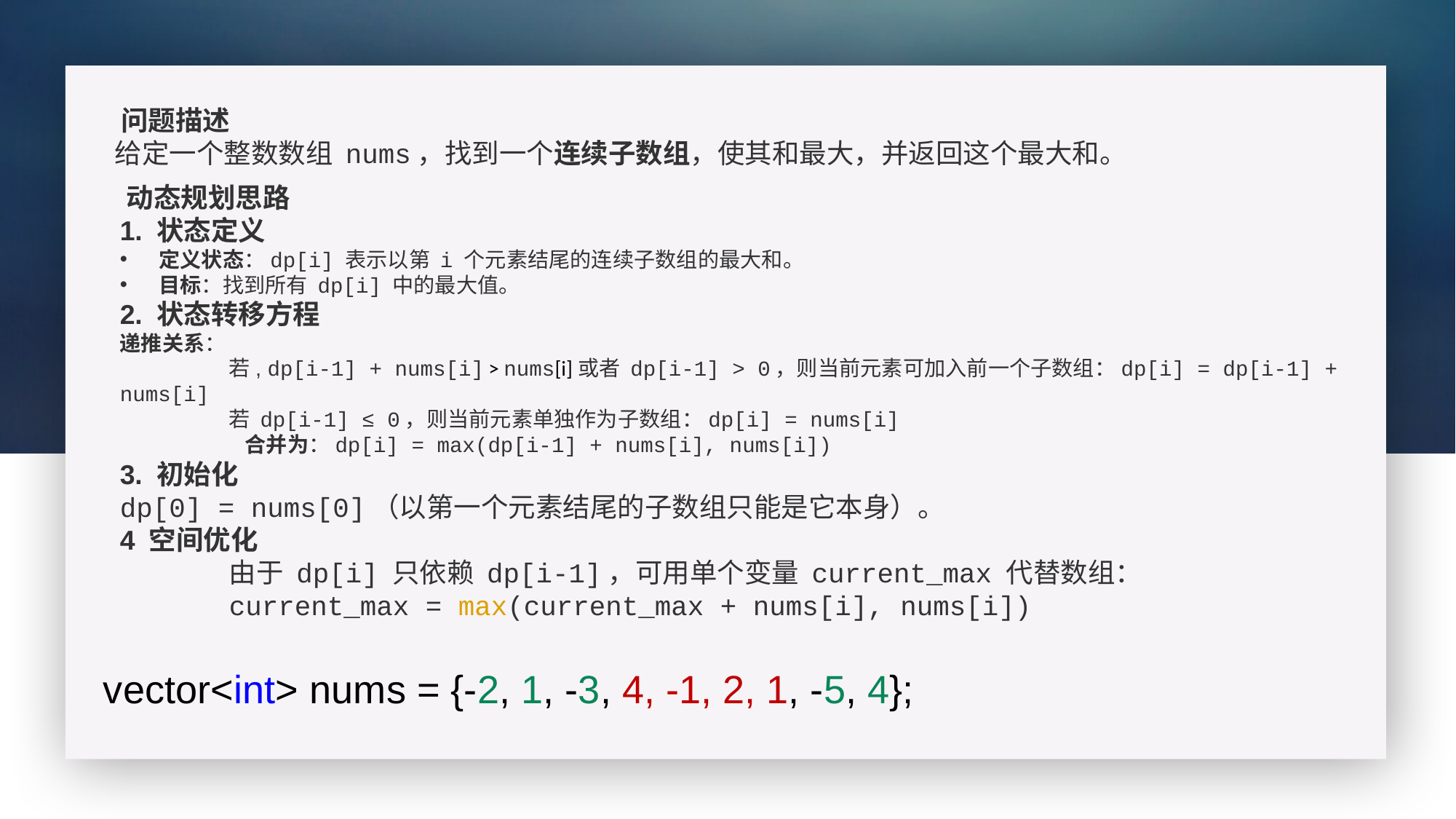

‌问题描述‌
给定一个整数数组 nums，找到一个‌连续子数组‌，使其和最大，并返回这个最大和。
‌动态规划思路‌
‌1. 状态定义‌
‌定义状态‌：dp[i] 表示以第 i 个元素结尾的连续子数组的最大和。
‌目标‌：找到所有 dp[i] 中的最大值。
‌2. 状态转移方程
递推关系‌：
	若, dp[i-1] + nums[i] > nums[i]或者 dp[i-1] > 0，则当前元素可加入前一个子数组：dp[i] = dp[i-1] + nums[i]
	若 dp[i-1] ≤ 0，则当前元素单独作为子数组：dp[i] = nums[i]
                    ‌合并为‌：dp[i] = max(dp[i-1] + nums[i], nums[i])
‌3. 初始化‌
dp[0] = nums[0]（以第一个元素结尾的子数组只能是它本身）。
4 空间优化‌
	由于 dp[i] 只依赖 dp[i-1]，可用单个变量 current_max 代替数组：
	current_max = max(current_max + nums[i], nums[i])
 vector<int> nums = {-2, 1, -3, 4, -1, 2, 1, -5, 4};